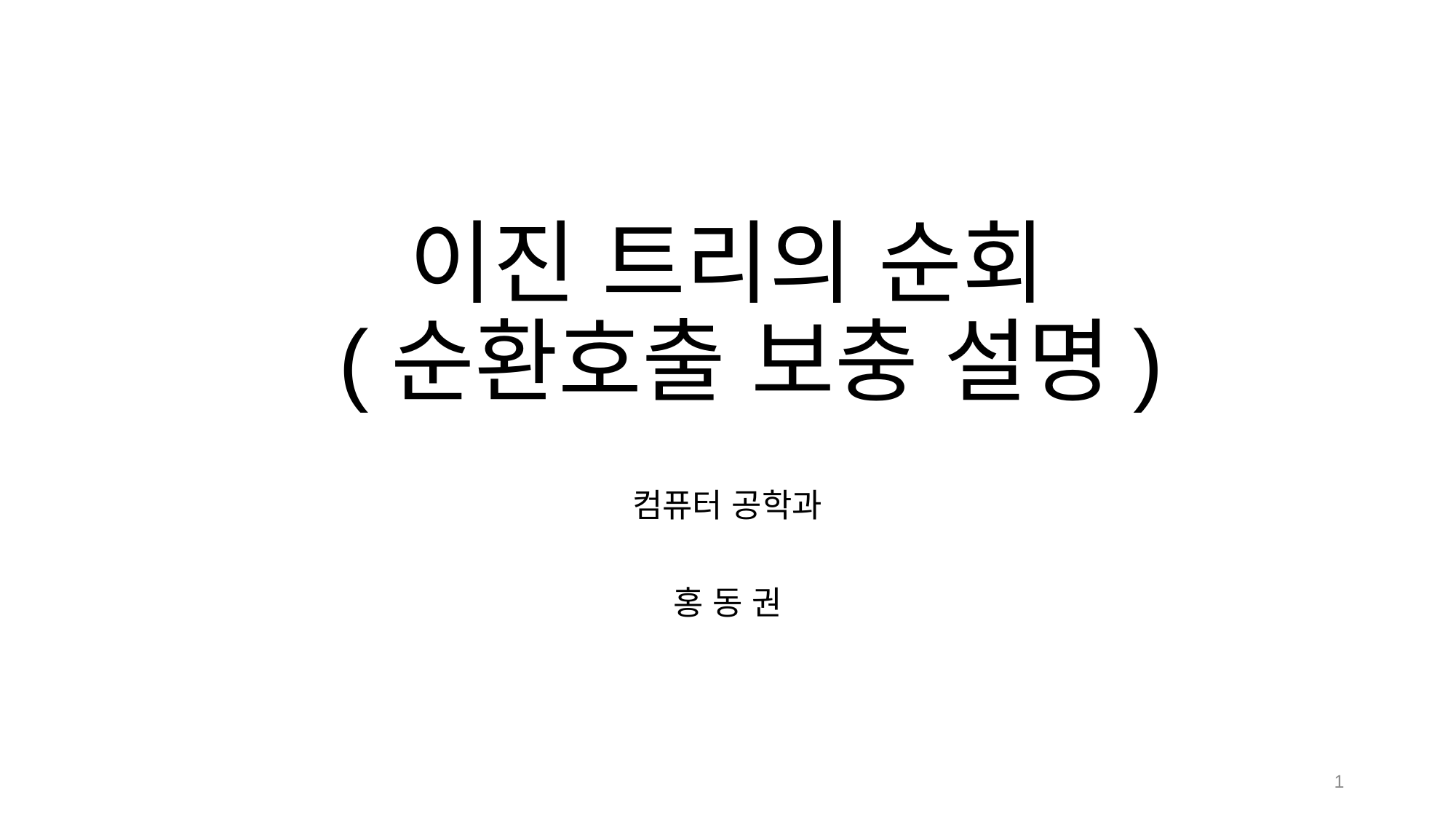

# 이진 트리의 순회 (순환호출 보충 설명)

컴퓨터 공학과

홍 동 권
1